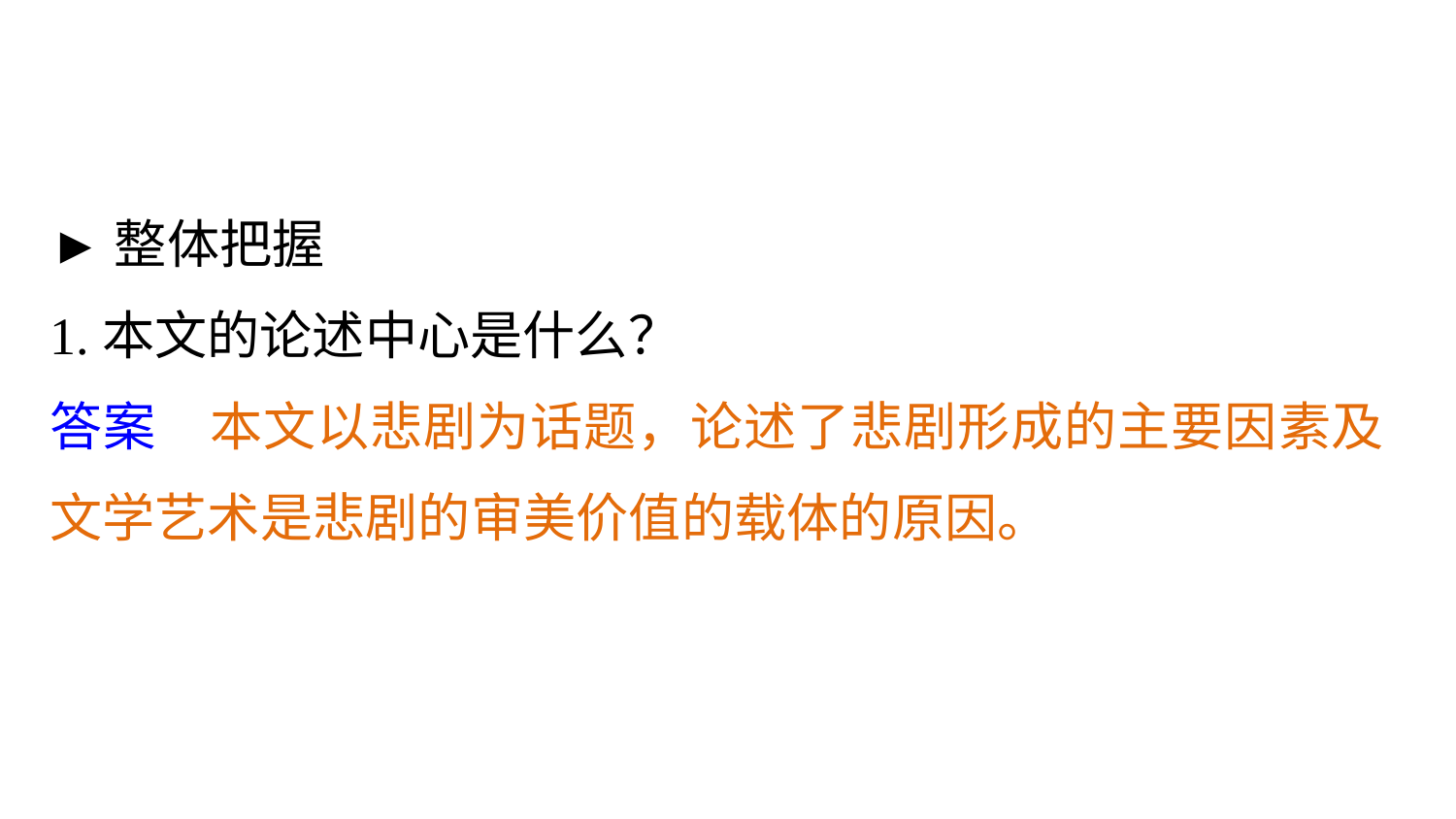

►整体把握
1.本文的论述中心是什么？
答案　本文以悲剧为话题，论述了悲剧形成的主要因素及文学艺术是悲剧的审美价值的载体的原因。